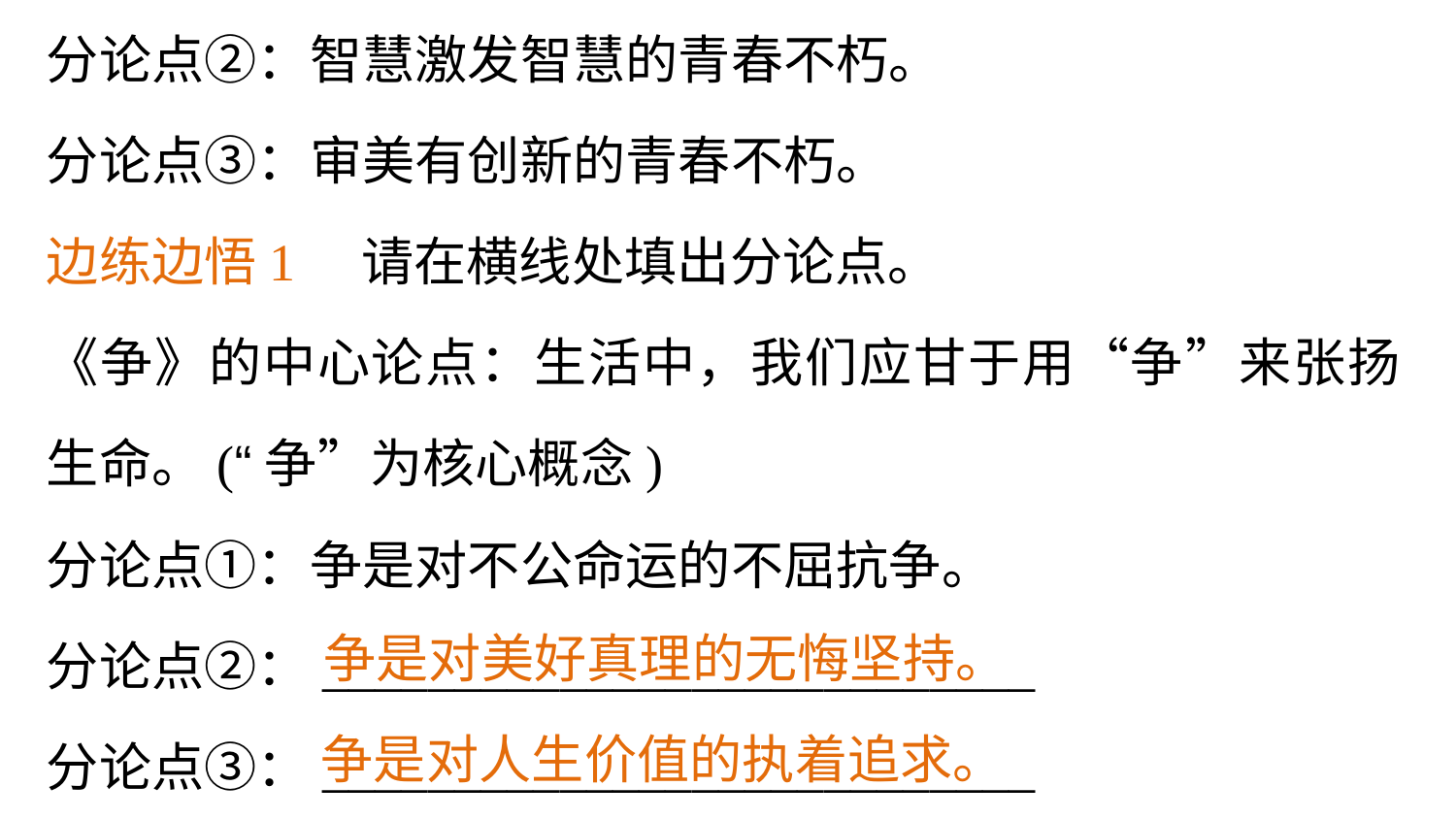

分论点②：智慧激发智慧的青春不朽。
分论点③：审美有创新的青春不朽。
边练边悟1　请在横线处填出分论点。
《争》的中心论点：生活中，我们应甘于用“争”来张扬生命。(“争”为核心概念)
分论点①：争是对不公命运的不屈抗争。
分论点②：___________________________
分论点③：___________________________
争是对美好真理的无悔坚持。
争是对人生价值的执着追求。